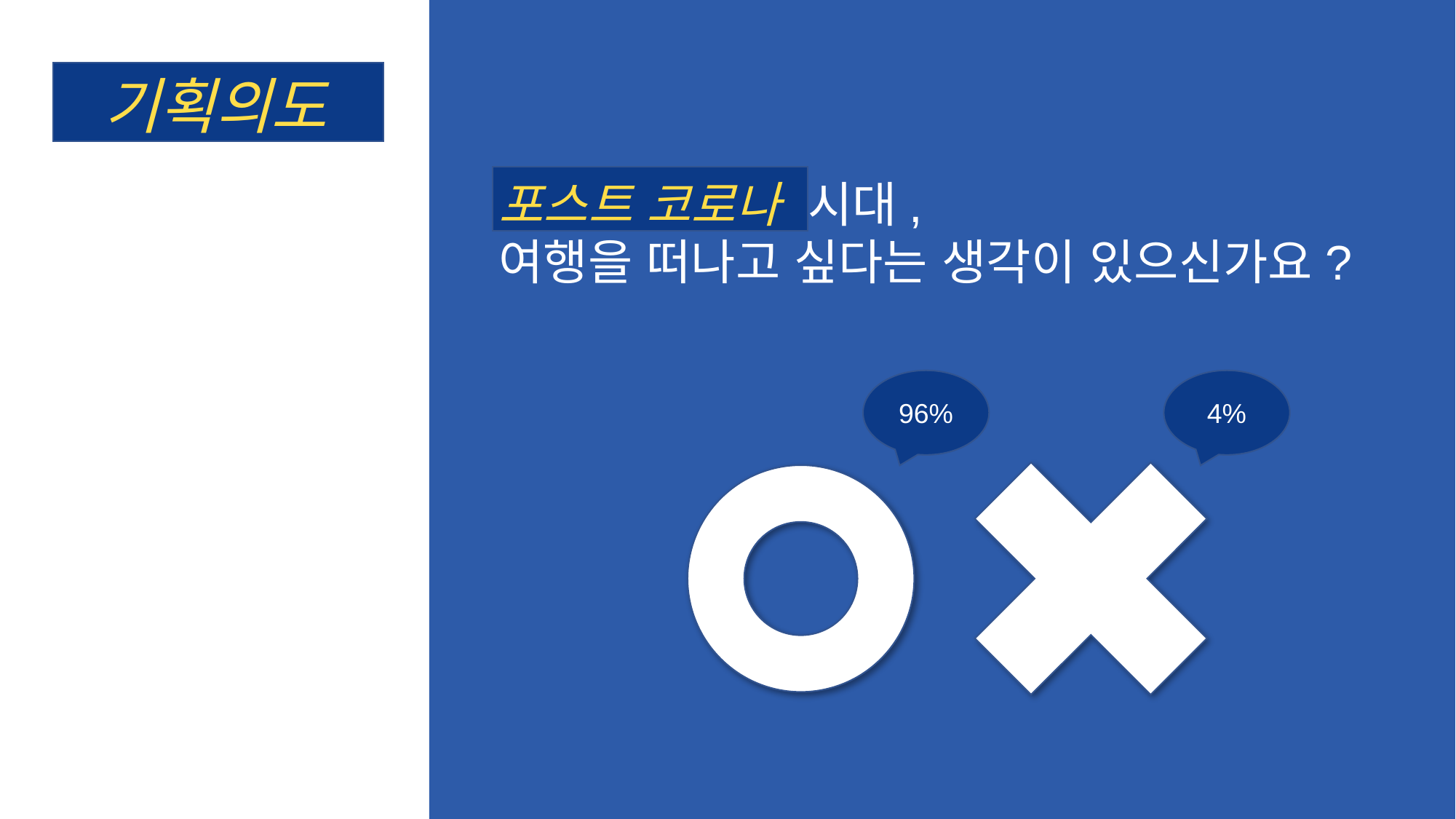

기획의도

포스트 코로나  시대,
여행을 떠나고 싶다는 생각이 있으신가요?
96%
4%